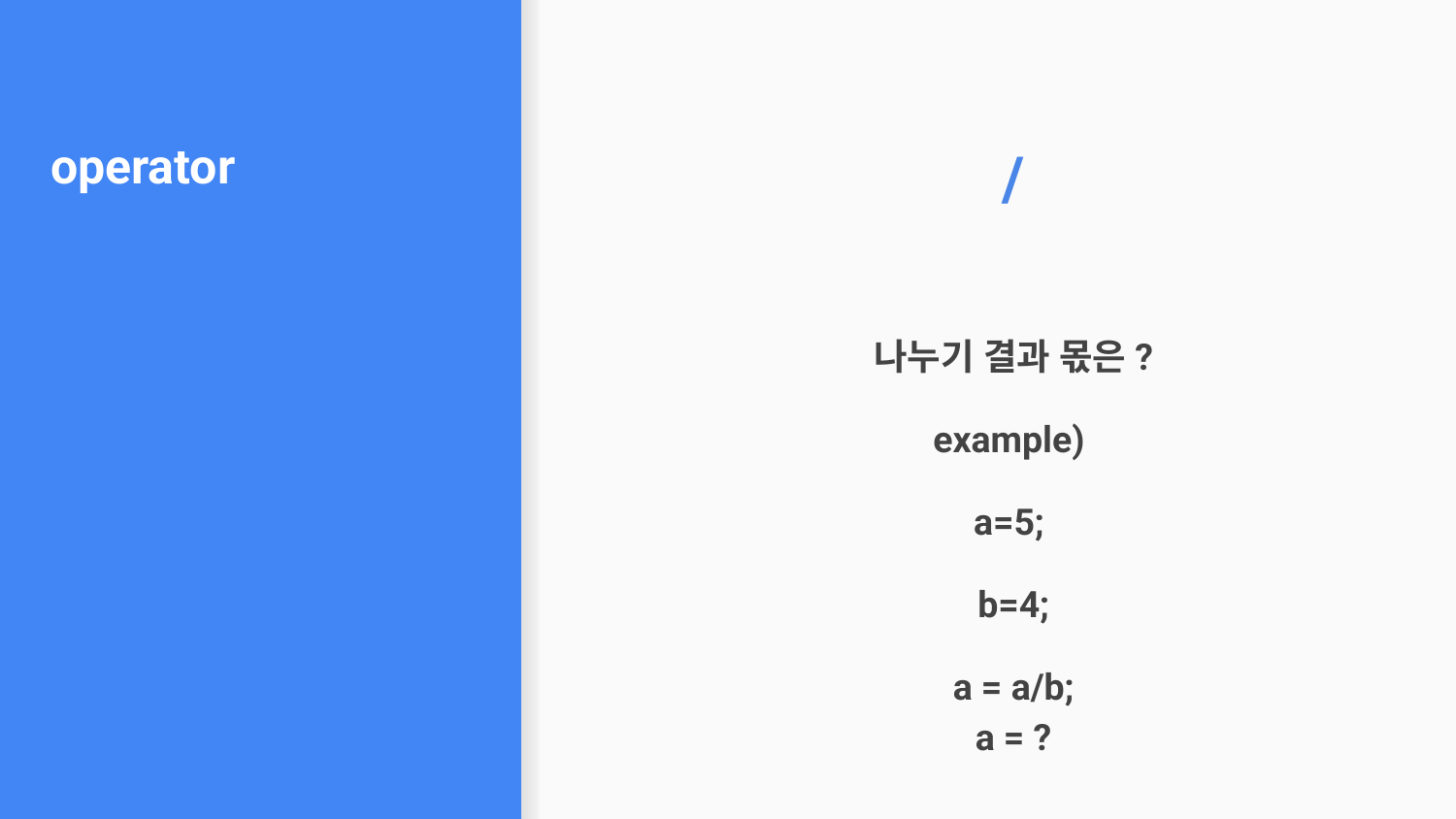

# operator
/

나누기 결과 몫은?
example)
a=5;
b=4;
a = a/b;
a = ?